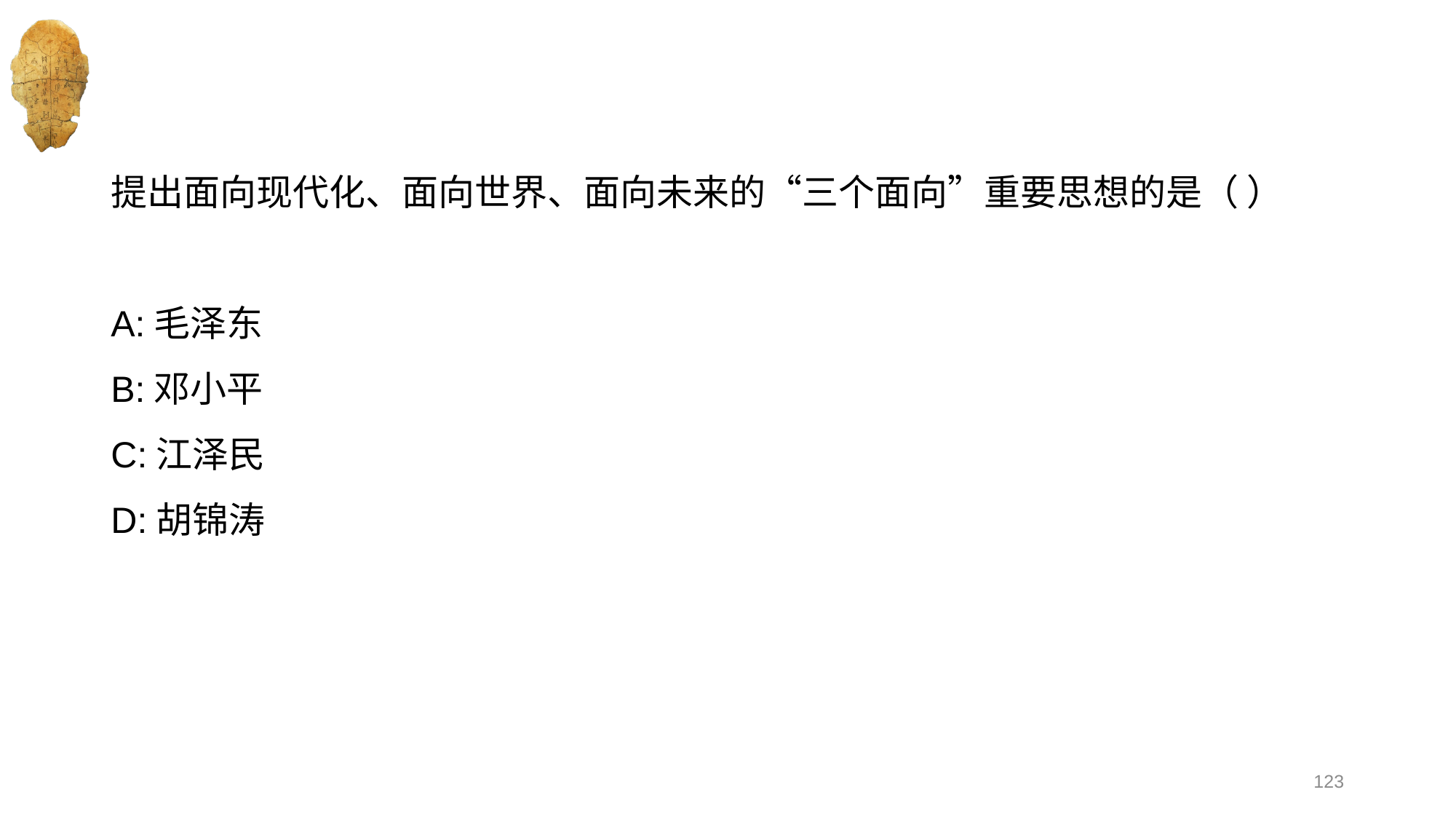

#
提出面向现代化、面向世界、面向未来的“三个面向”重要思想的是（ ）

A:毛泽东
B:邓小平
C:江泽民
D:胡锦涛

123